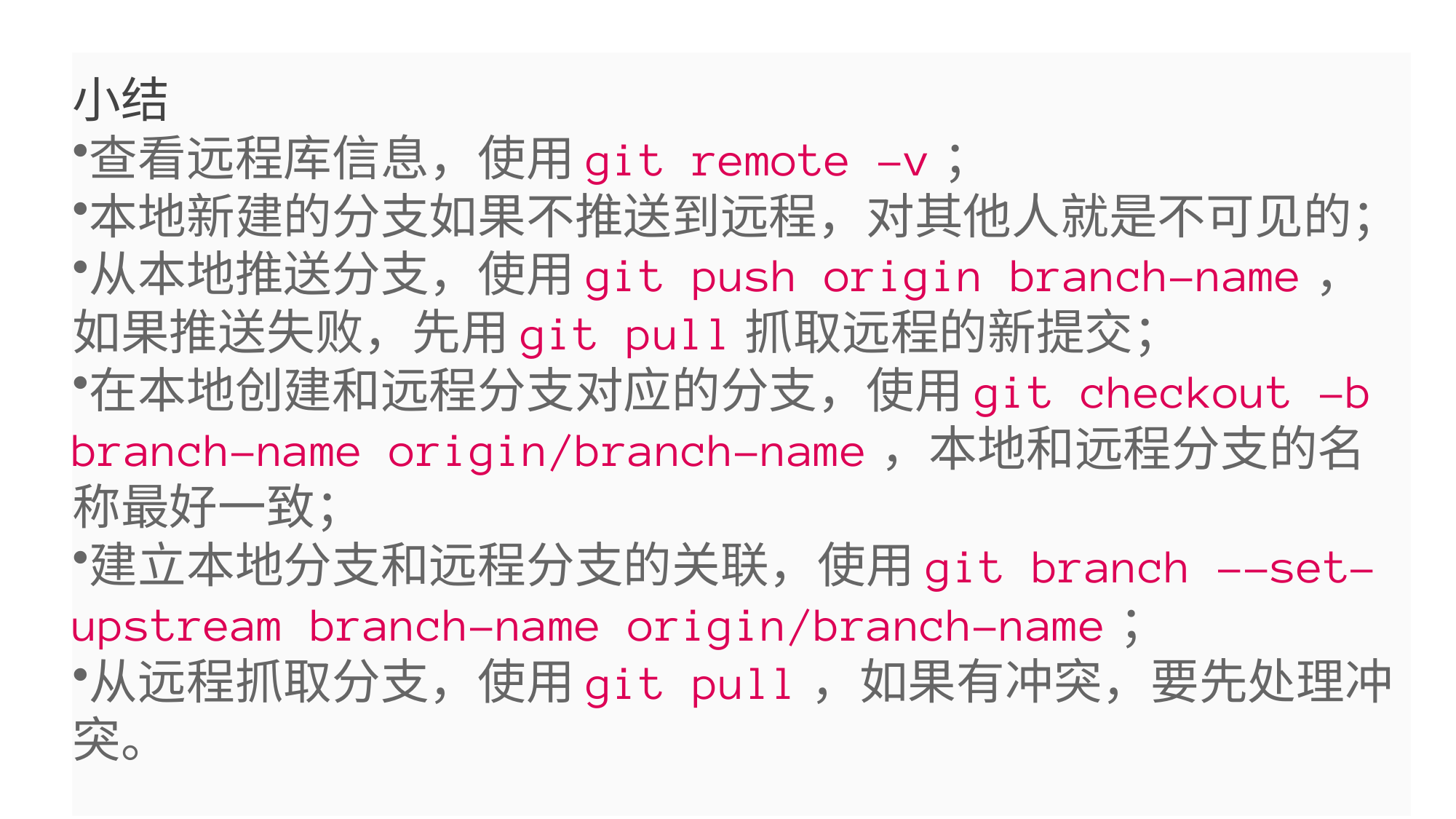

# 小结
查看远程库信息，使用git remote -v；
本地新建的分支如果不推送到远程，对其他人就是不可见的；
从本地推送分支，使用git push origin branch-name，如果推送失败，先用git pull抓取远程的新提交；
在本地创建和远程分支对应的分支，使用git checkout -b branch-name origin/branch-name，本地和远程分支的名称最好一致；
建立本地分支和远程分支的关联，使用git branch --set-upstream branch-name origin/branch-name；
从远程抓取分支，使用git pull，如果有冲突，要先处理冲突。